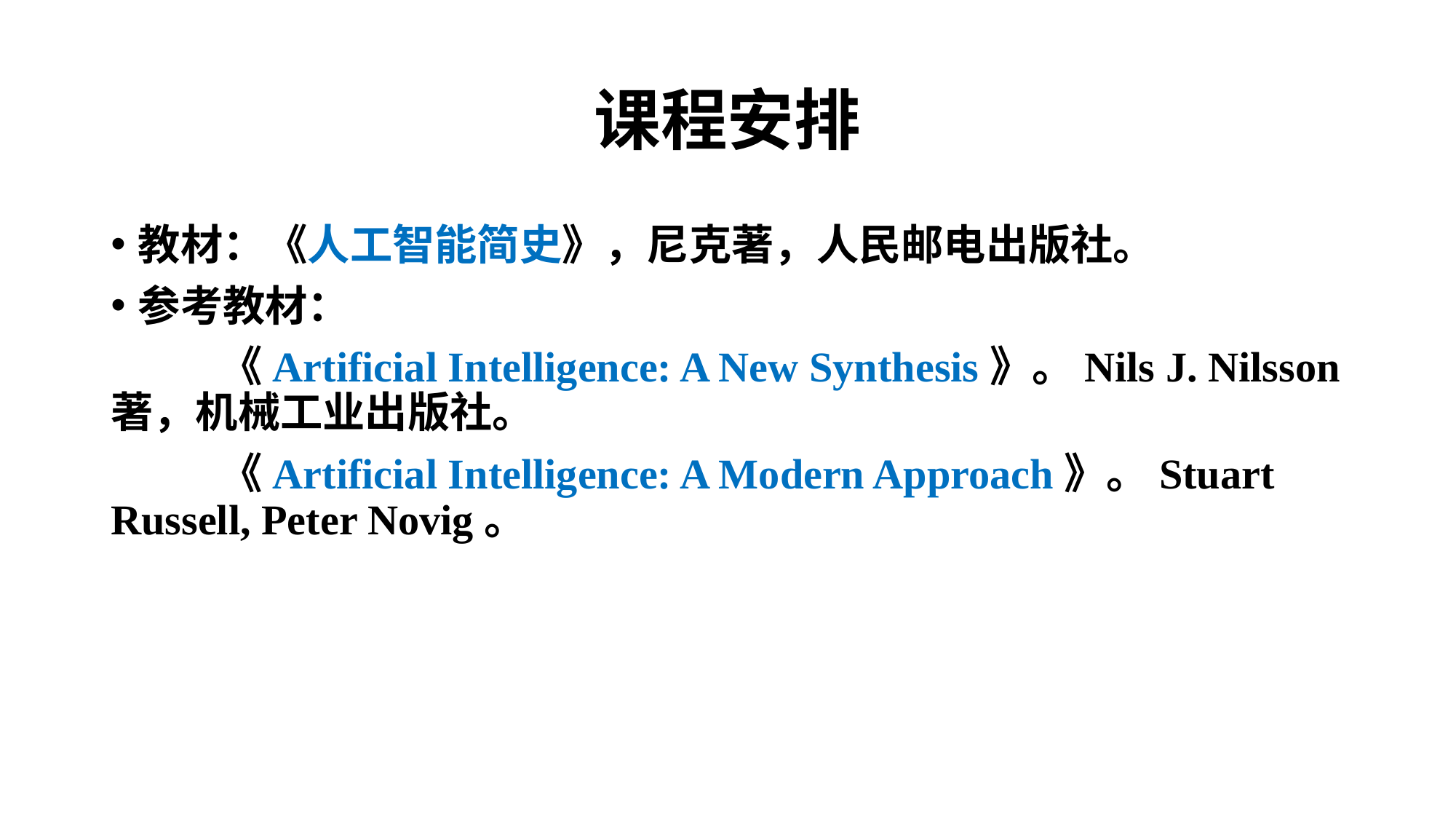

# 课程安排
教材：《人工智能简史》，尼克著，人民邮电出版社。
参考教材：
	《Artificial Intelligence: A New Synthesis》。Nils J. Nilsson著，机械工业出版社。
	《Artificial Intelligence: A Modern Approach》。Stuart Russell, Peter Novig。